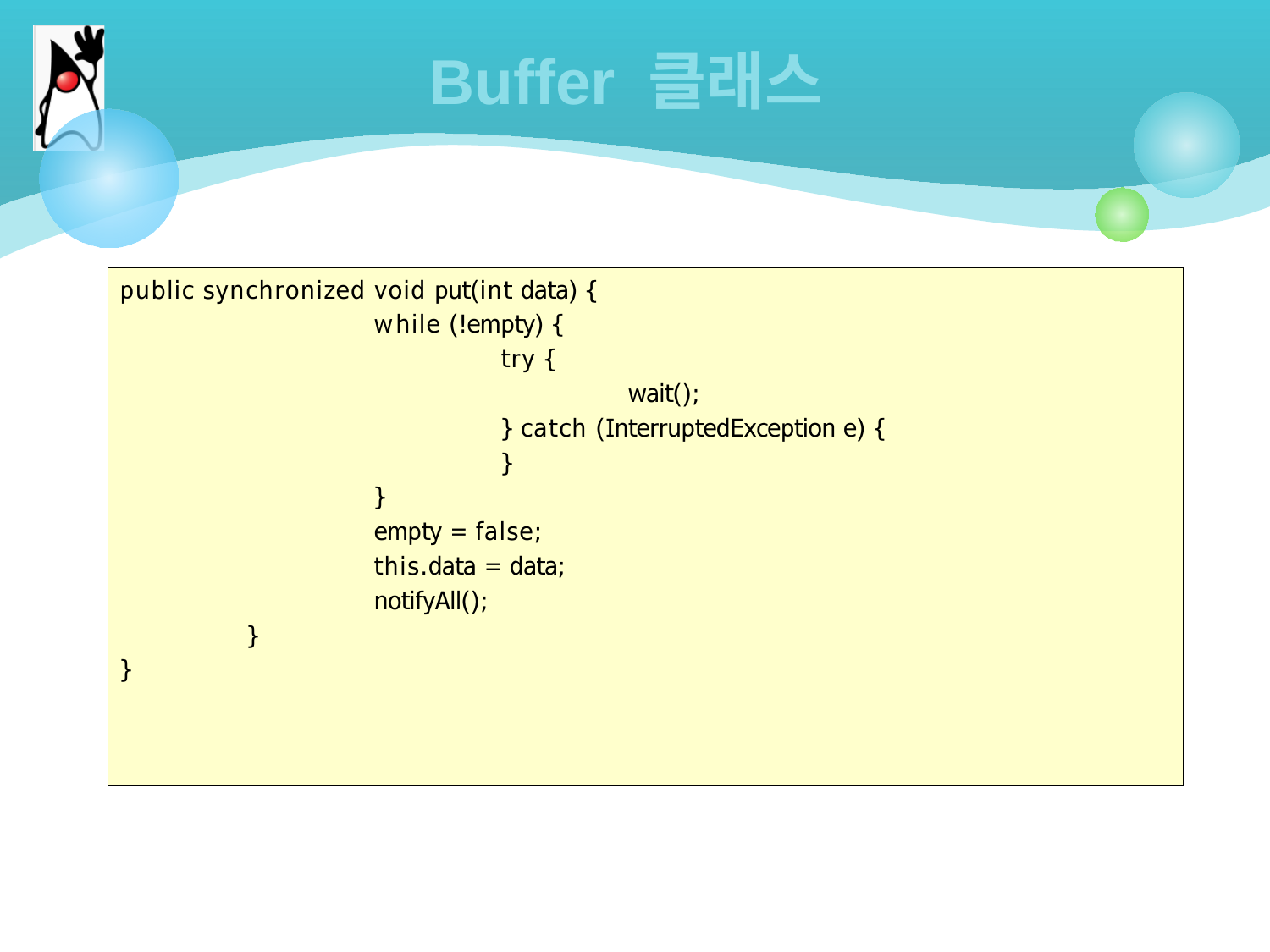

# Buffer 클래스
public synchronized void put(int data) {
		while (!empty) {
			try {
				wait();
			} catch (InterruptedException e) {
			}
		}
		empty = false;
		this.data = data;
		notifyAll();
	}
}